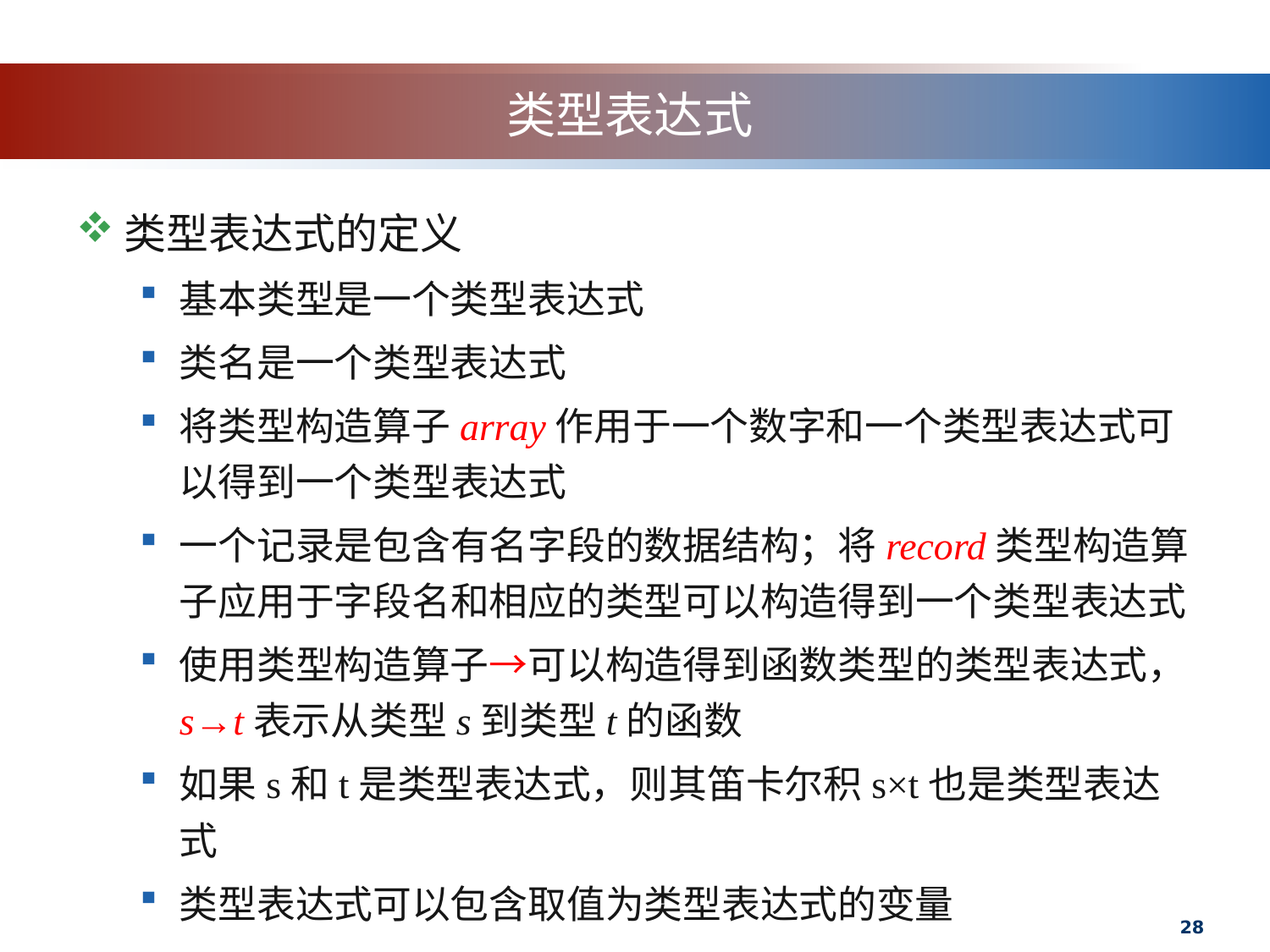

# 类型表达式
类型表达式的定义
基本类型是一个类型表达式
类名是一个类型表达式
将类型构造算子array作用于一个数字和一个类型表达式可以得到一个类型表达式
一个记录是包含有名字段的数据结构；将record类型构造算子应用于字段名和相应的类型可以构造得到一个类型表达式
使用类型构造算子→可以构造得到函数类型的类型表达式，s→t表示从类型s到类型t的函数
如果s和t是类型表达式，则其笛卡尔积s×t也是类型表达式
类型表达式可以包含取值为类型表达式的变量
28